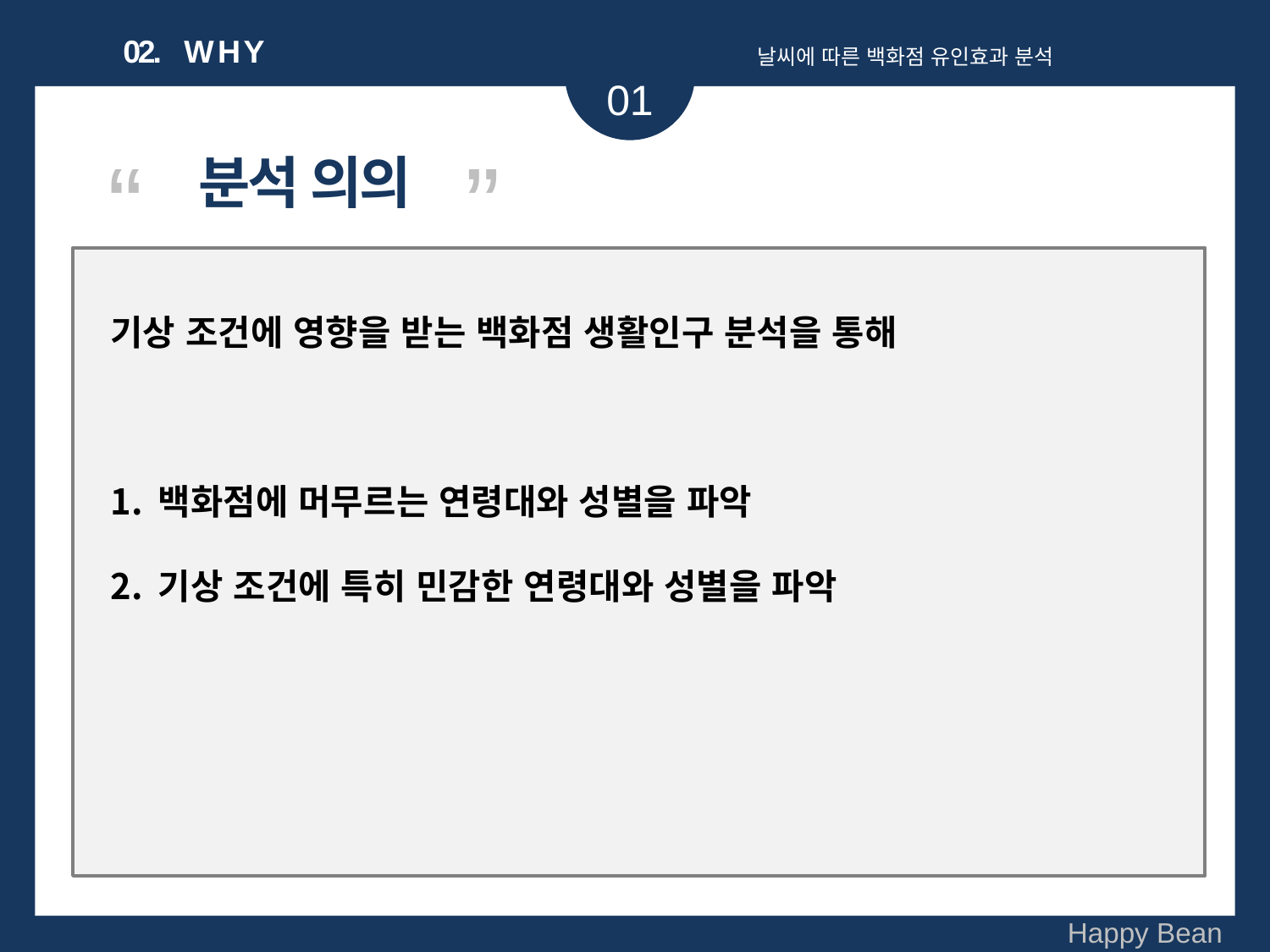

02.    W H Y
날씨에 따른 백화점 유인효과 분석
01

“           ”
분석 의의

기상 조건에 영향을 받는 백화점 생활인구 분석을 통해

백화점에 머무르는 연령대와 성별을 파악
기상 조건에 특히 민감한 연령대와 성별을 파악
Happy Bean

기상변화에 따른 백화점 생활인구 분석을 통해

기상에 따라, 어떠한 연령과 성별의 인구가 백화점에 위치하는지 알 수 있다.

파생적으로,  기상에 따라 백화점이 주변상권 인구를 얼마나 흡수하는지 파악할 수 있다.